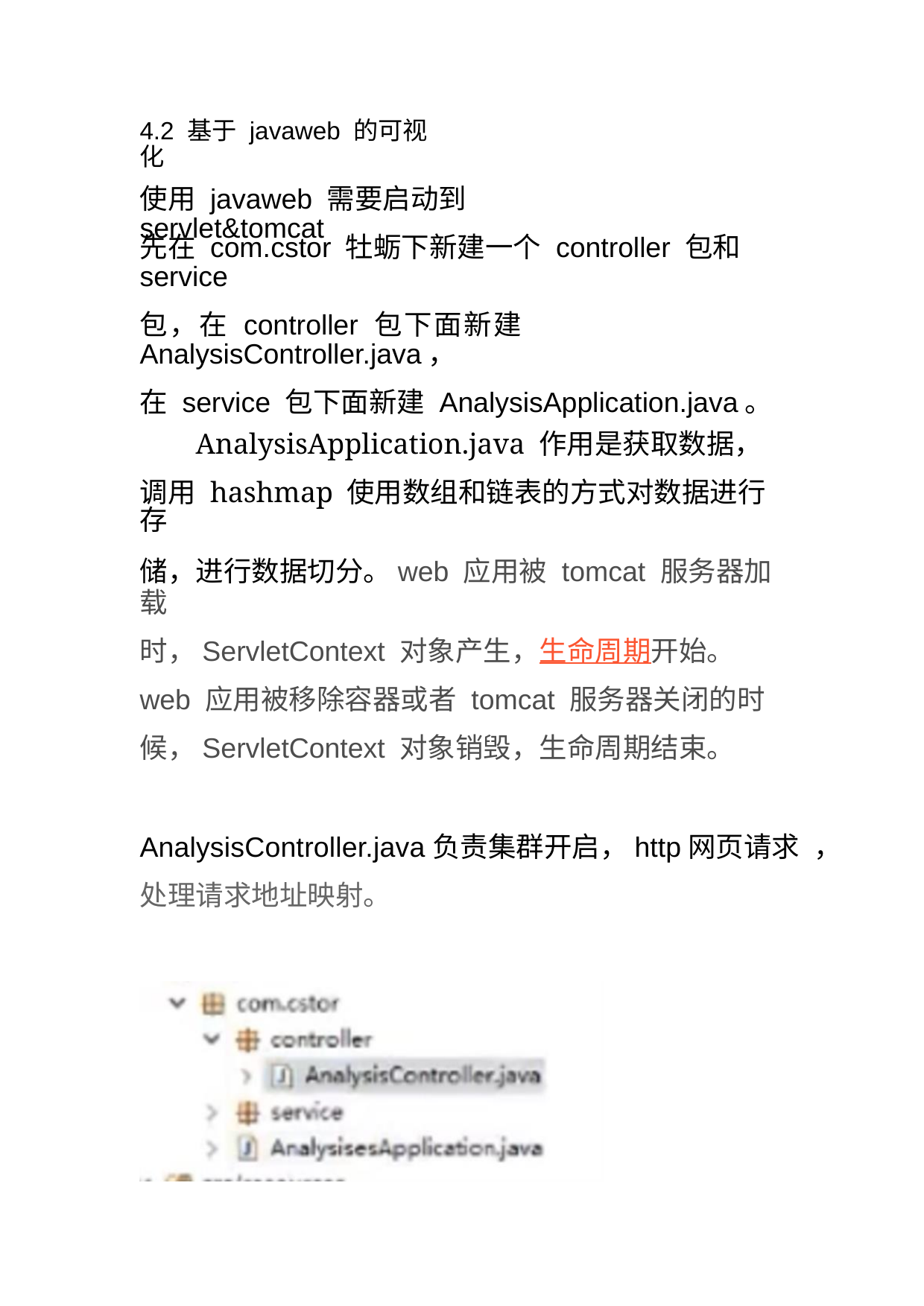

4.2 基于 javaweb 的可视化
使用 javaweb 需要启动到 servlet&tomcat
先在 com.cstor 牡蛎下新建一个 controller 包和 service
包，在 controller 包下面新建 AnalysisController.java，
在 service 包下面新建 AnalysisApplication.java。

AnalysisApplication.java 作用是获取数据，
调用 hashmap 使用数组和链表的方式对数据进行存
储，进行数据切分。web 应用被 tomcat 服务器加载
时，ServletContext 对象产生，生命周期开始。
web 应用被移除容器或者 tomcat 服务器关闭的时
候，ServletContext 对象销毁，生命周期结束。
AnalysisController.java负责集群开启，http网页请求 ，
处理请求地址映射。